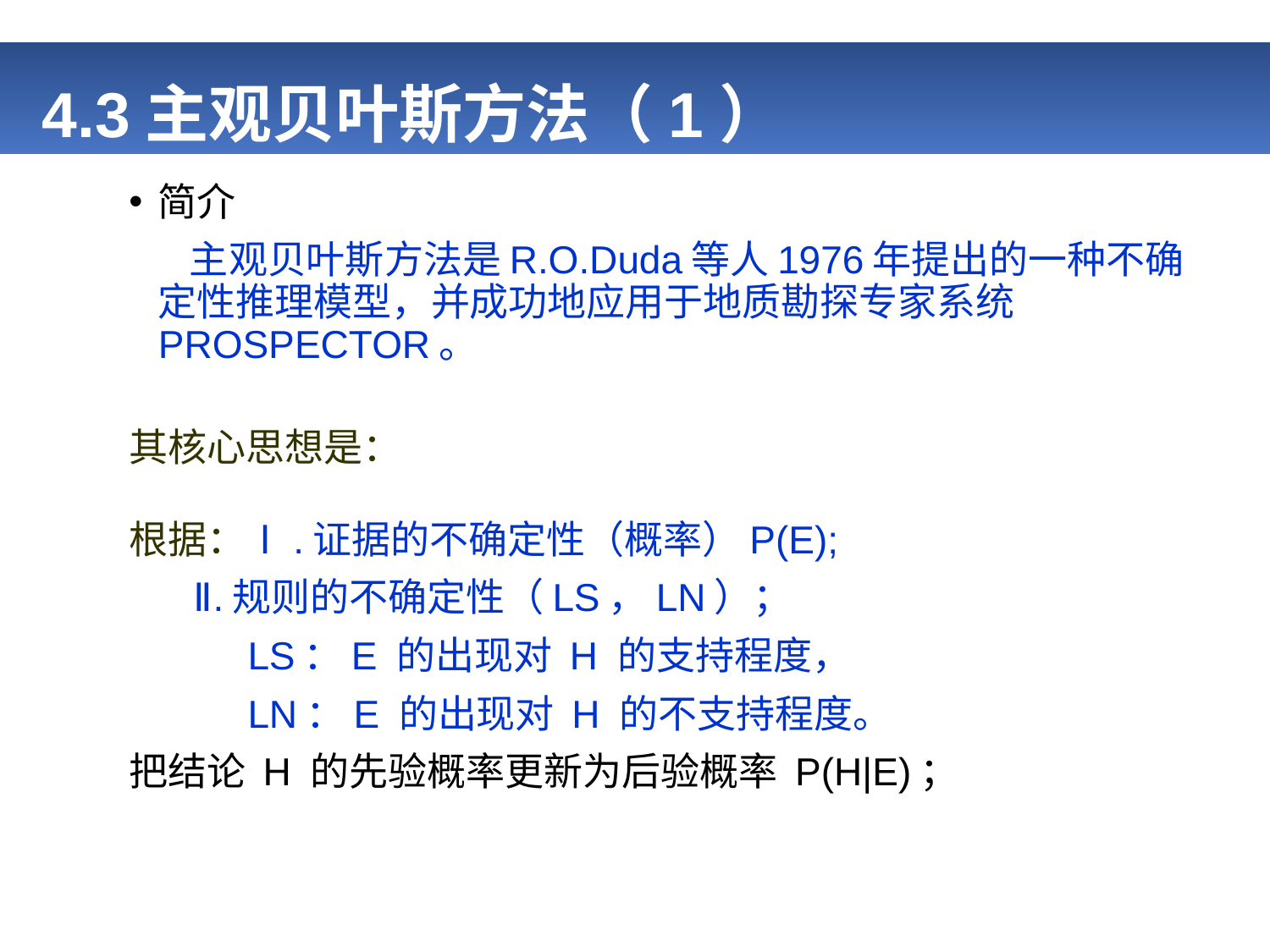

# 4.3主观贝叶斯方法（1）
简介
      主观贝叶斯方法是R.O.Duda等人1976年提出的一种不确定性推理模型，并成功地应用于地质勘探专家系统PROSPECTOR。

其核心思想是：

根据：Ⅰ.证据的不确定性（概率）P(E);
      Ⅱ.规则的不确定性（LS，LN）；
           LS：E 的出现对 H 的支持程度，
           LN：E 的出现对 H 的不支持程度。
把结论 H 的先验概率更新为后验概率 P(H|E)；